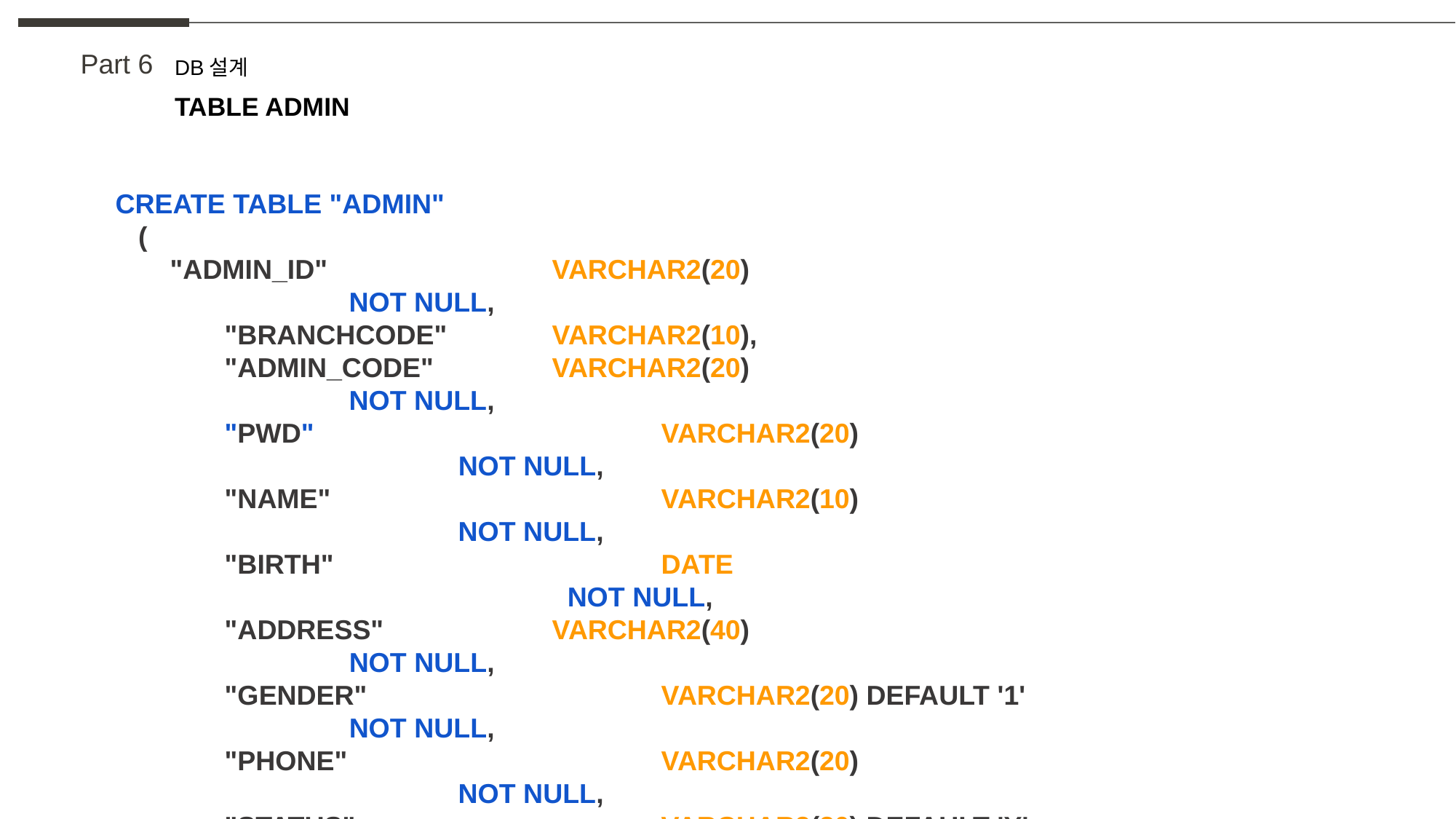

Part 6
DB설계
TABLE ADMIN
CREATE TABLE "ADMIN"
   (
"ADMIN_ID" 		VARCHAR2(20) 					  NOT NULL,
	"BRANCHCODE" 	VARCHAR2(10),
	"ADMIN_CODE" 		VARCHAR2(20) 					  NOT NULL,
	"PWD" 				VARCHAR2(20) 					  NOT NULL,
	"NAME" 			VARCHAR2(10) 					  NOT NULL,
	"BIRTH" 			DATE 							  NOT NULL,
	"ADDRESS" 		VARCHAR2(40) 			 		  NOT NULL,
	"GENDER" 			VARCHAR2(20) DEFAULT '1' 		  NOT NULL,
	"PHONE" 			VARCHAR2(20) 			  		  NOT NULL,
	"STATUS" 			VARCHAR2(20) DEFAULT 'Y' 		  NOT NULL,
	"ENTER" 			DATE,
	"UPDATEDATE"		DATE,
	 CONSTRAINT "PK_ADMIN" PRIMARY KEY ("ADMIN_ID")
)